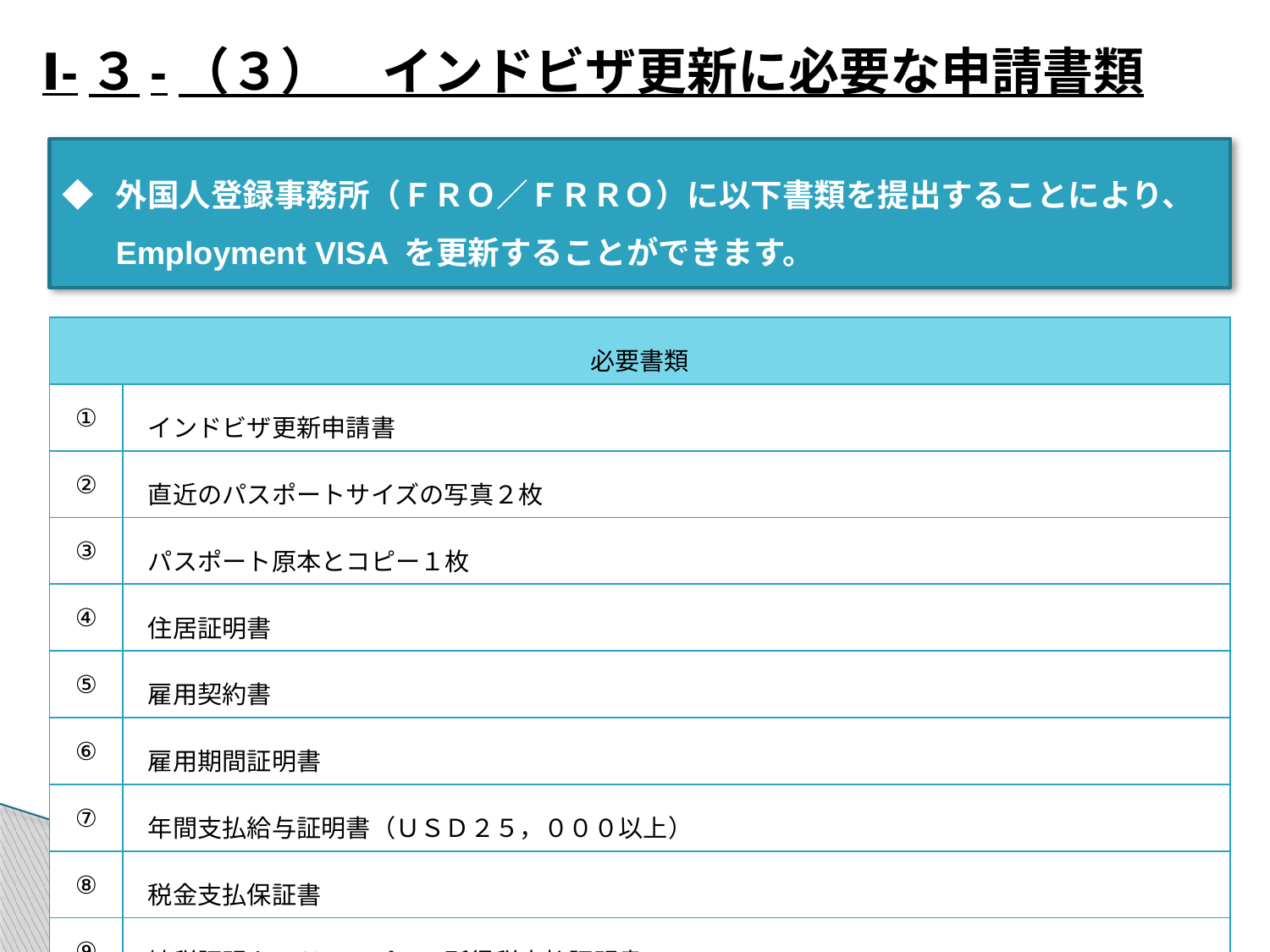

Ⅰ-３-（３）　インドビザ更新に必要な申請書類
◆  外国人登録事務所（ＦＲＯ／ＦＲＲＯ）に以下書類を提出することにより、
　  Employment VISA を更新することができます。
| 必要書類 |  |
| --- | --- |
| ① | インドビザ更新申請書 |
| ② | 直近のパスポートサイズの写真２枚 |
| ③ | パスポート原本とコピー１枚 |
| ④ | 住居証明書 |
| ⑤ | 雇用契約書 |
| ⑥ | 雇用期間証明書 |
| ⑦ | 年間支払給与証明書（ＵＳＤ２５，０００以上） |
| ⑧ | 税金支払保証書 |
| ⑨ | 納税証明カードのコピー、所得税支払証明書 |
| ⑩ | 社会保険料受取通知書 |